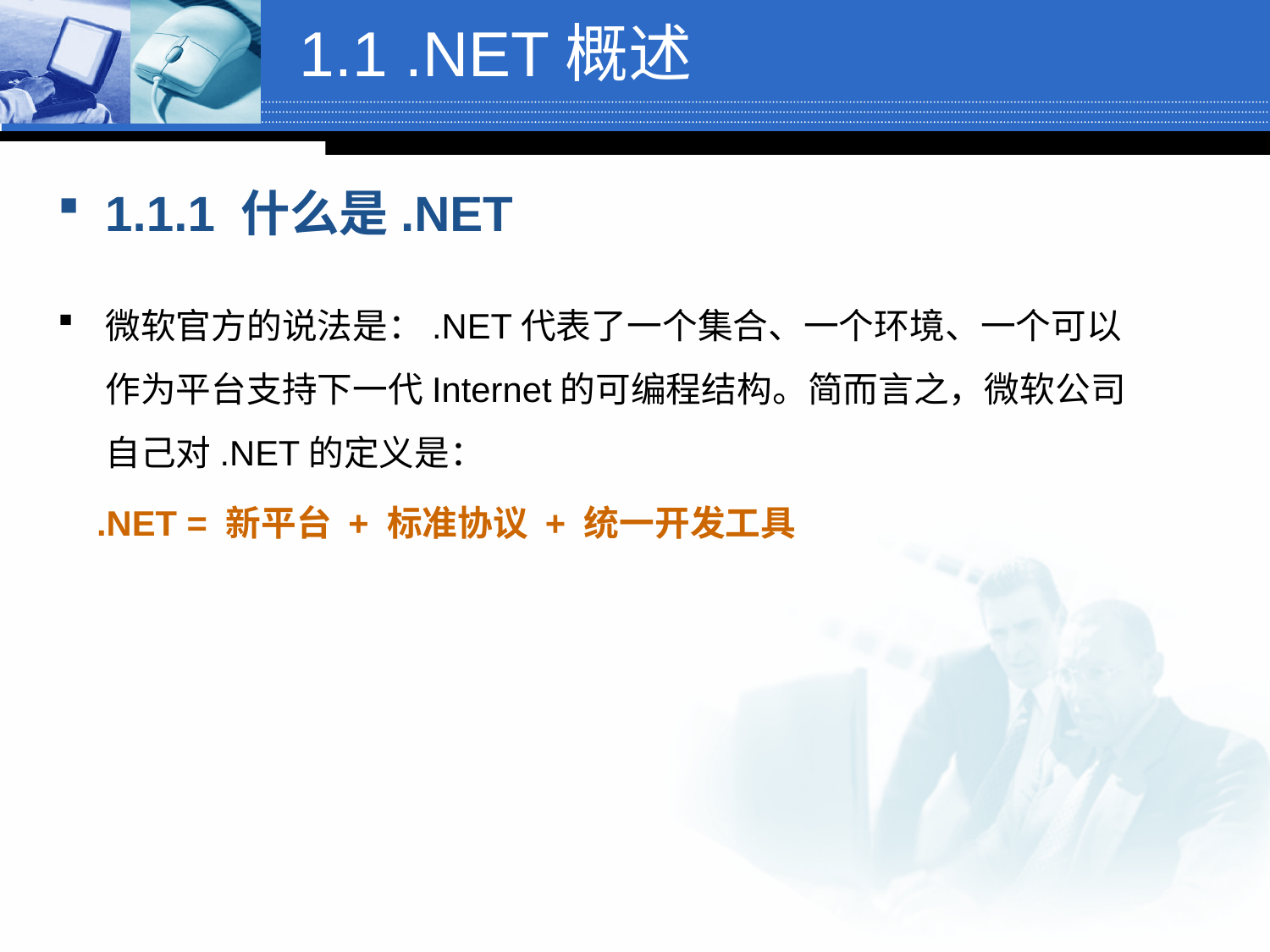

# 1.1 .NET概述
1.1.1 什么是.NET
微软官方的说法是：.NET代表了一个集合、一个环境、一个可以作为平台支持下一代Internet的可编程结构。简而言之，微软公司自己对.NET的定义是：
    .NET = 新平台 + 标准协议 + 统一开发工具